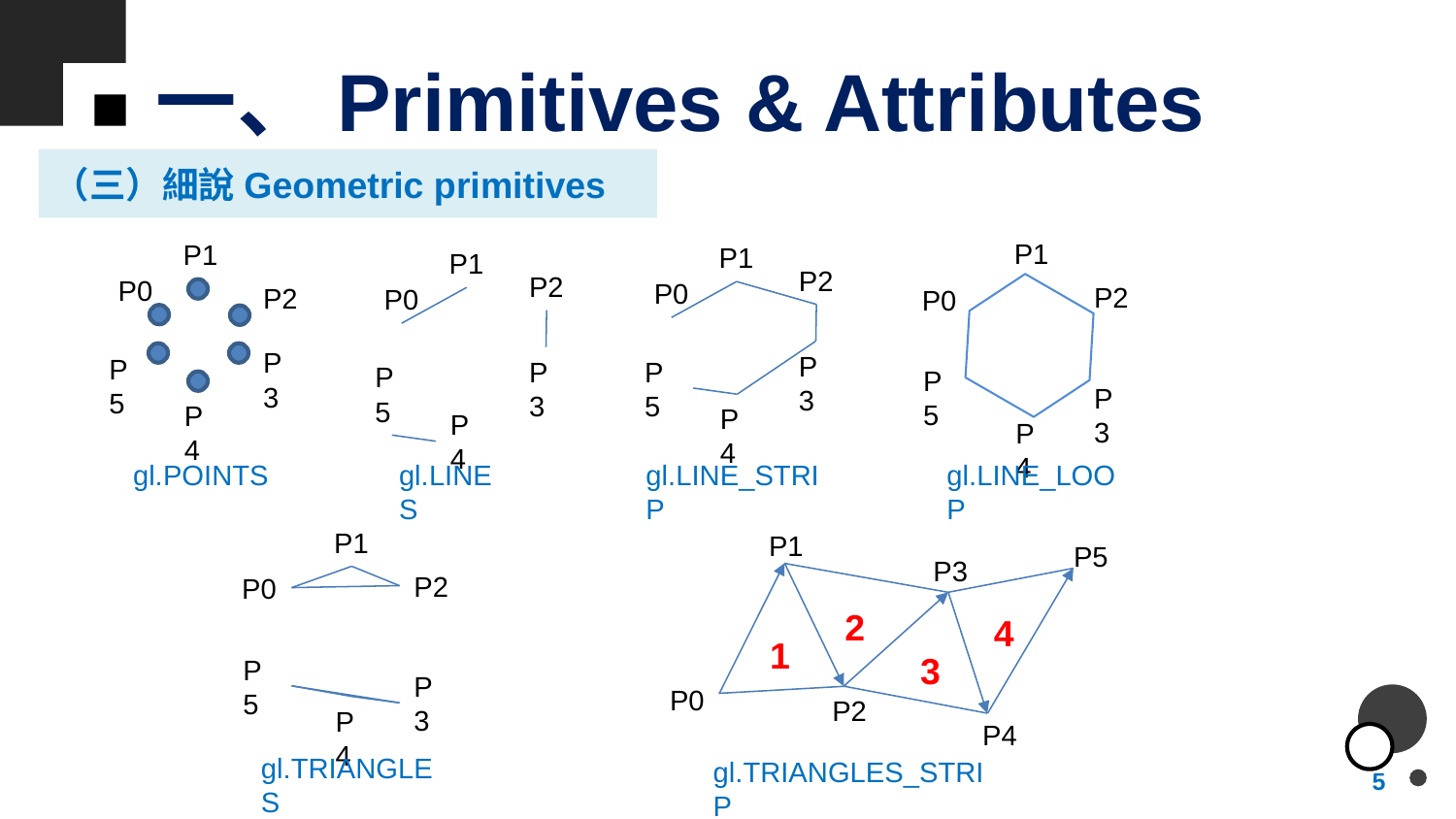

# 一、Primitives & Attributes
（三）細說Geometric primitives
P1
P2
P0

P5
P3
P4
P1
P0
P2

P3

P5

P4
P1
P2
P0
P3
P5
P4
P1
P2
P0
P3
P5
P4
gl.POINTS
gl.LINES
gl.LINE_STRIP
gl.LINE_LOOP
P1
P2
P0
P5
P3
P4
P1
P5
P3
2
4
1
3
P0
P2
P4

gl.TRIANGLES
gl.TRIANGLES_STRIP
5